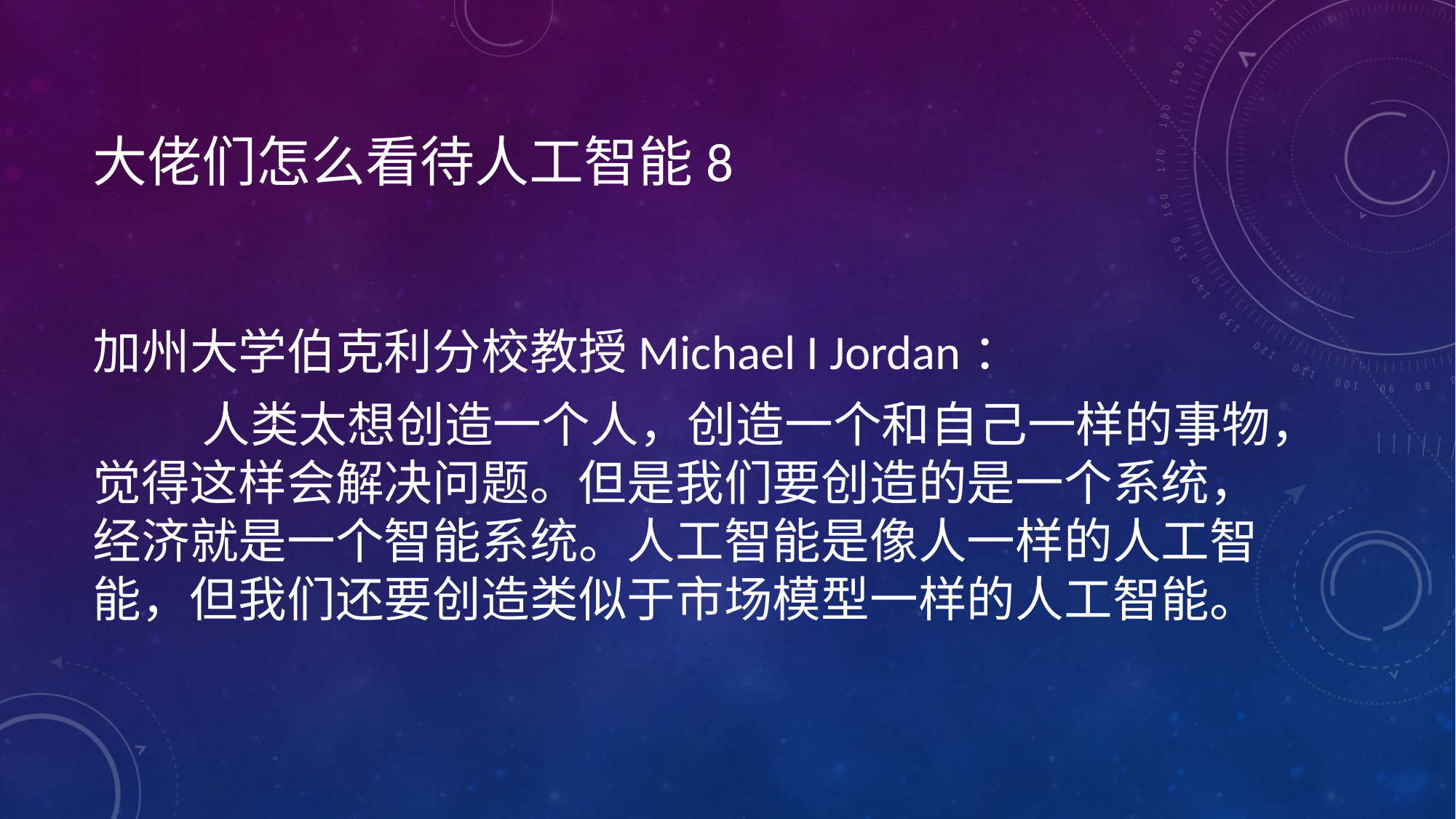

# 大佬们怎么看待人工智能8
加州大学伯克利分校教授Michael I Jordan：
	人类太想创造一个人，创造一个和自己一样的事物，觉得这样会解决问题。但是我们要创造的是一个系统，经济就是一个智能系统。人工智能是像人一样的人工智能，但我们还要创造类似于市场模型一样的人工智能。